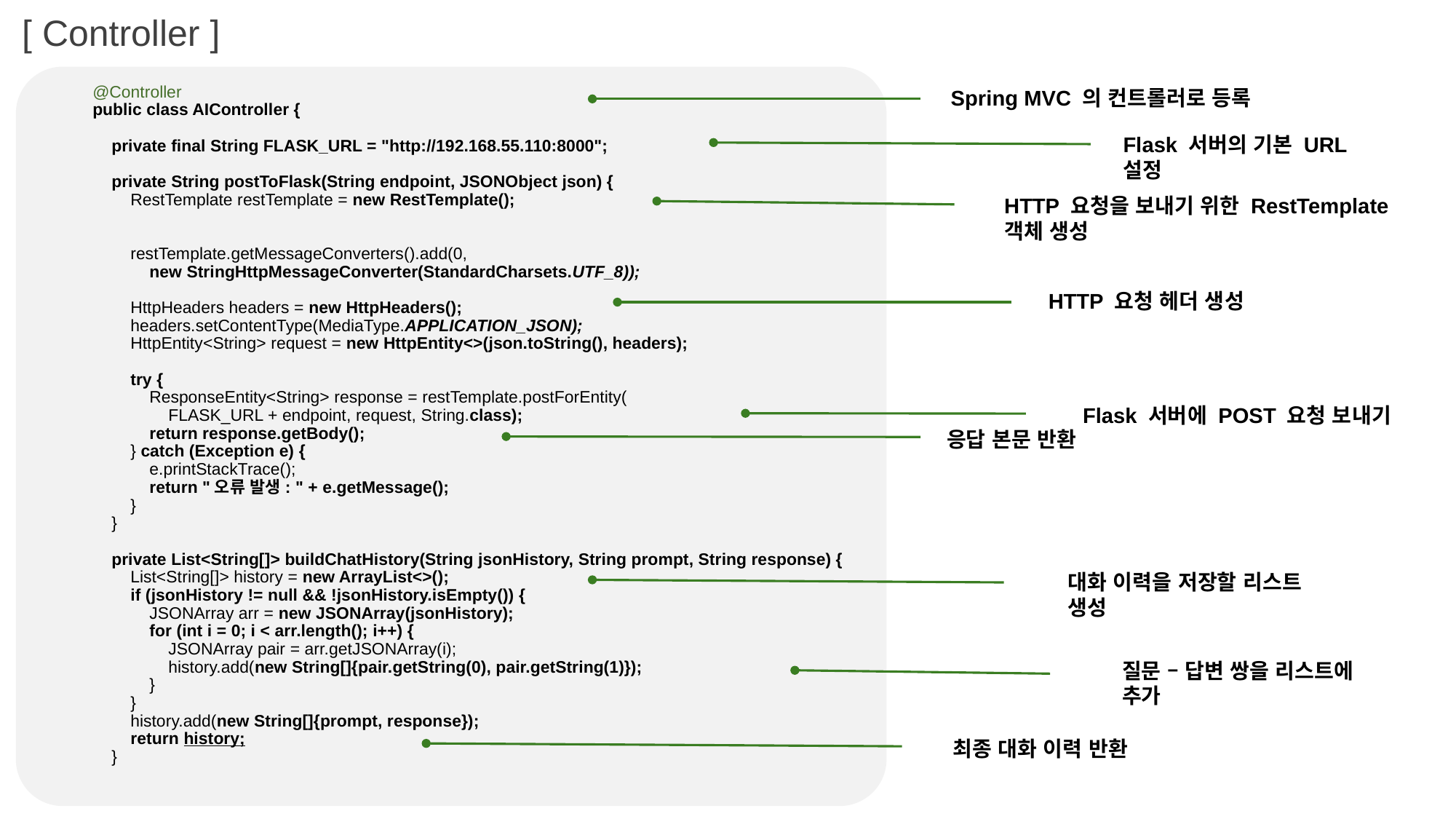

[ Controller ]

@Controller
public class AIController {

    private final String FLASK_URL = "http://192.168.55.110:8000";

    private String postToFlask(String endpoint, JSONObject json) {
        RestTemplate restTemplate = new RestTemplate();

        restTemplate.getMessageConverters().add(0,
            new StringHttpMessageConverter(StandardCharsets.UTF_8));

        HttpHeaders headers = new HttpHeaders();
        headers.setContentType(MediaType.APPLICATION_JSON);
        HttpEntity<String> request = new HttpEntity<>(json.toString(), headers);

        try {
            ResponseEntity<String> response = restTemplate.postForEntity(
                FLASK_URL + endpoint, request, String.class);
            return response.getBody();
        } catch (Exception e) {
            e.printStackTrace();
            return "오류 발생: " + e.getMessage();
        }
    }

    private List<String[]> buildChatHistory(String jsonHistory, String prompt, String response) {
        List<String[]> history = new ArrayList<>();
        if (jsonHistory != null && !jsonHistory.isEmpty()) {
            JSONArray arr = new JSONArray(jsonHistory);
            for (int i = 0; i < arr.length(); i++) {
                JSONArray pair = arr.getJSONArray(i);
                history.add(new String[]{pair.getString(0), pair.getString(1)});
            }
        }
        history.add(new String[]{prompt, response});
        return history;
    }

Spring MVC 의 컨트롤러로 등록
Flask 서버의 기본 URL 설정
HTTP 요청을 보내기 위한 RestTemplate 객체 생성
HTTP 요청 헤더 생성
Flask 서버에 POST 요청 보내기
응답 본문 반환
대화 이력을 저장할 리스트 생성
질문 – 답변 쌍을 리스트에 추가
최종 대화 이력 반환